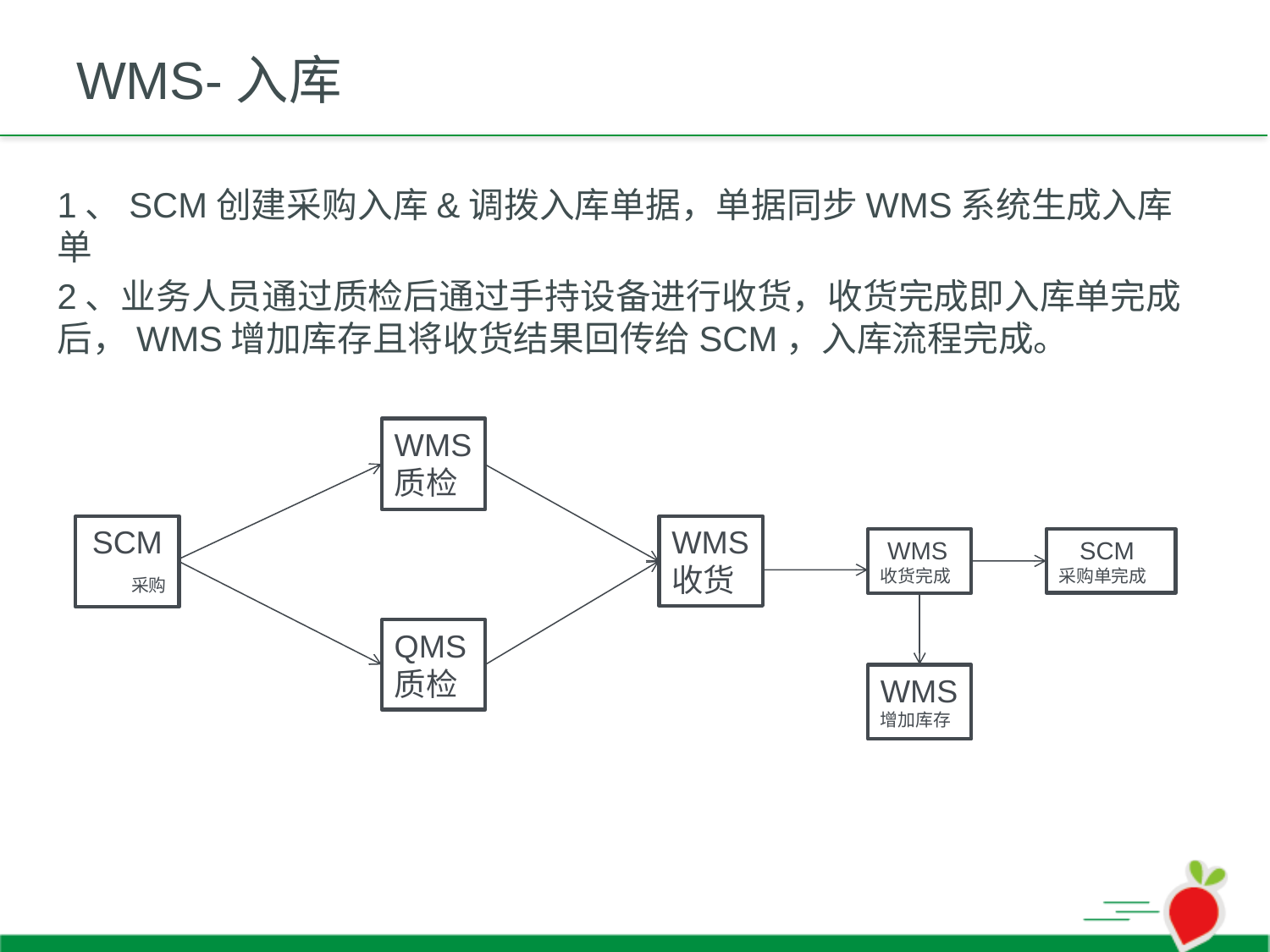

# WMS-入库
1、SCM创建采购入库&调拨入库单据，单据同步WMS系统生成入库单
2、业务人员通过质检后通过手持设备进行收货，收货完成即入库单完成后，WMS增加库存且将收货结果回传给SCM，入库流程完成。
WMS
质检
SCM     采购
WMS
收货
   SCM
采购单完成
 WMS
收货完成
QMS
质检
WMS
增加库存